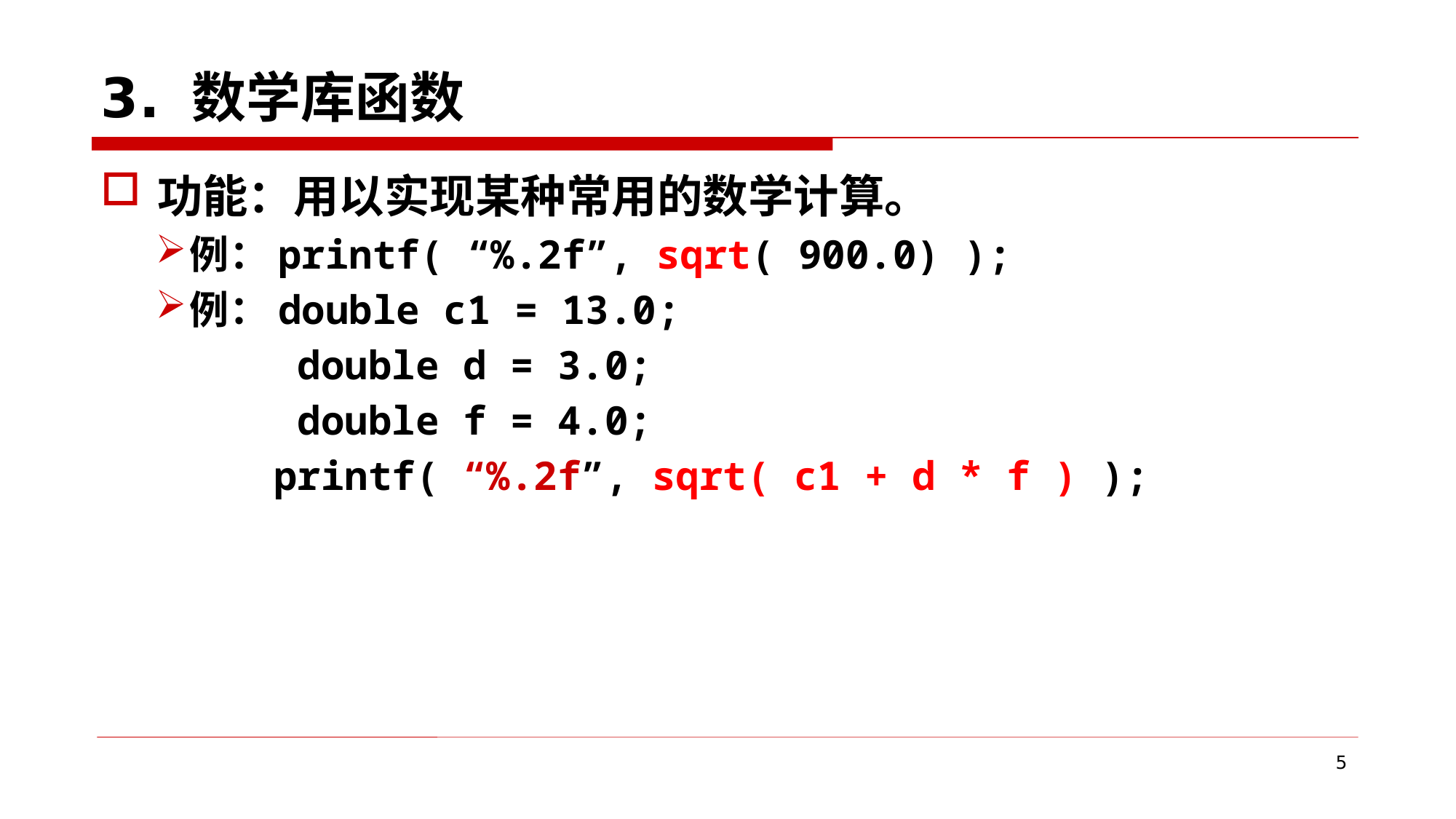

功能：用以实现某种常用的数学计算。
例：printf( “%.2f”, sqrt( 900.0) );
例：double c1 = 13.0;
      double d = 3.0;
      double f = 4.0;
     printf( “%.2f”, sqrt( c1 + d * f ) );
3. 数学库函数
5